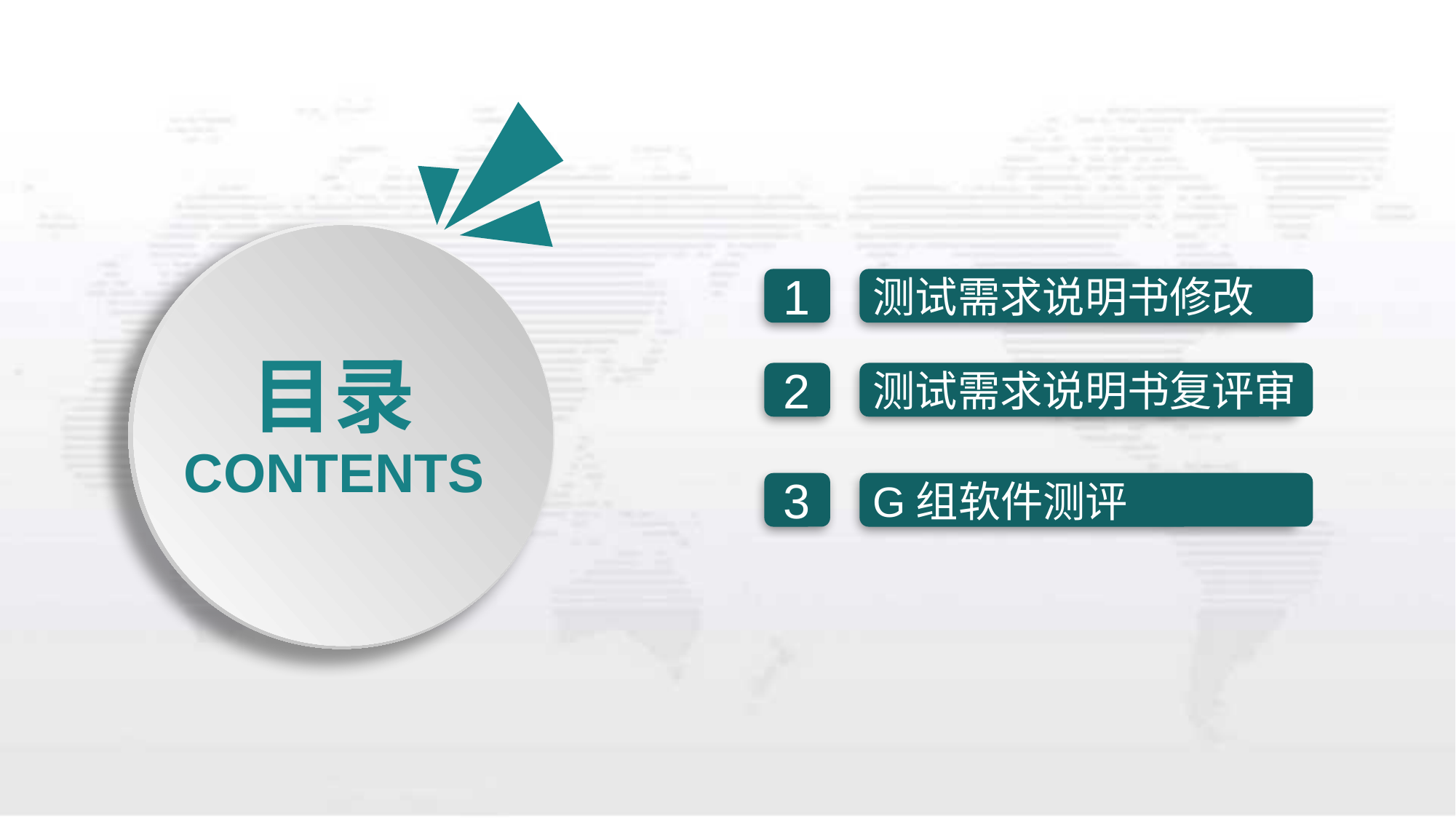

1

测试需求说明书修改
目录
2

测试需求说明书复评审
CONTENTS
3

G组软件测评